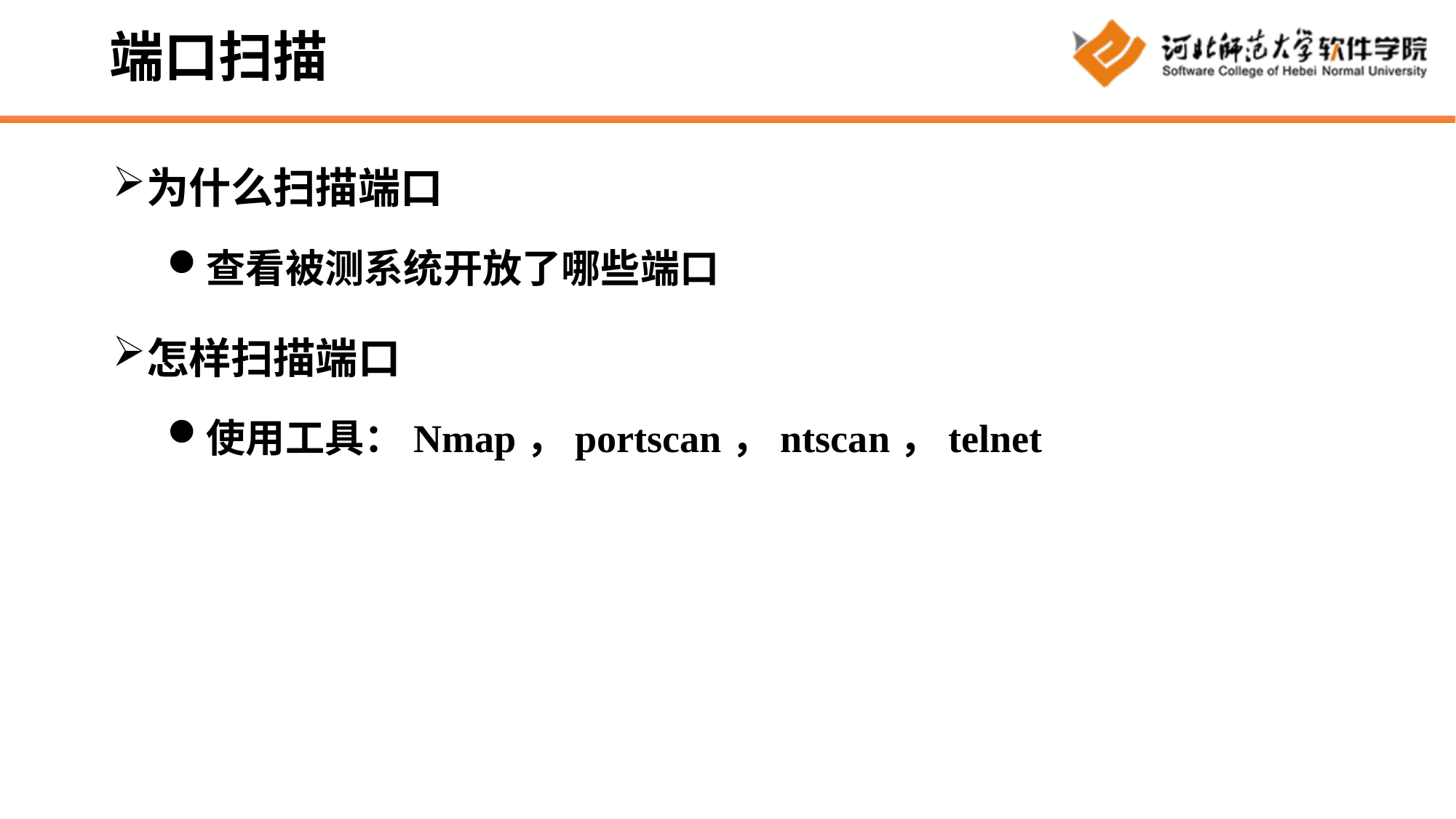

# 端口扫描
为什么扫描端口
查看被测系统开放了哪些端口
怎样扫描端口
使用工具：Nmap，portscan，ntscan，telnet